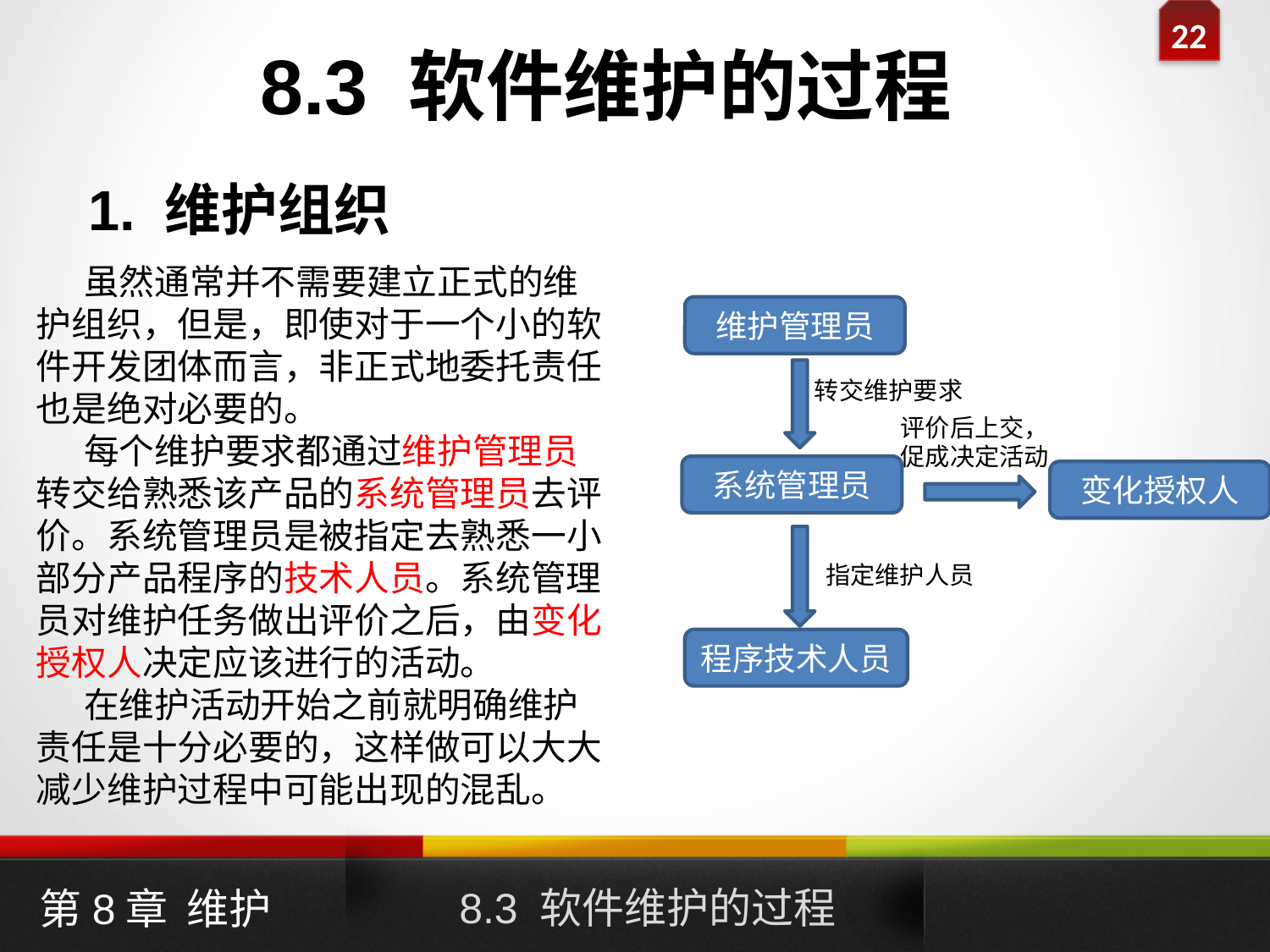

8.3 软件维护的过程
1. 维护组织

     虽然通常并不需要建立正式的维护组织，但是，即使对于一个小的软件开发团体而言，非正式地委托责任也是绝对必要的。
     每个维护要求都通过维护管理员转交给熟悉该产品的系统管理员去评价。系统管理员是被指定去熟悉一小部分产品程序的技术人员。系统管理员对维护任务做出评价之后，由变化授权人决定应该进行的活动。
     在维护活动开始之前就明确维护责任是十分必要的，这样做可以大大减少维护过程中可能出现的混乱。
维护管理员

转交维护要求
评价后上交，促成决定活动
系统管理员
变化授权人

指定维护人员
程序技术人员
8.3 软件维护的过程